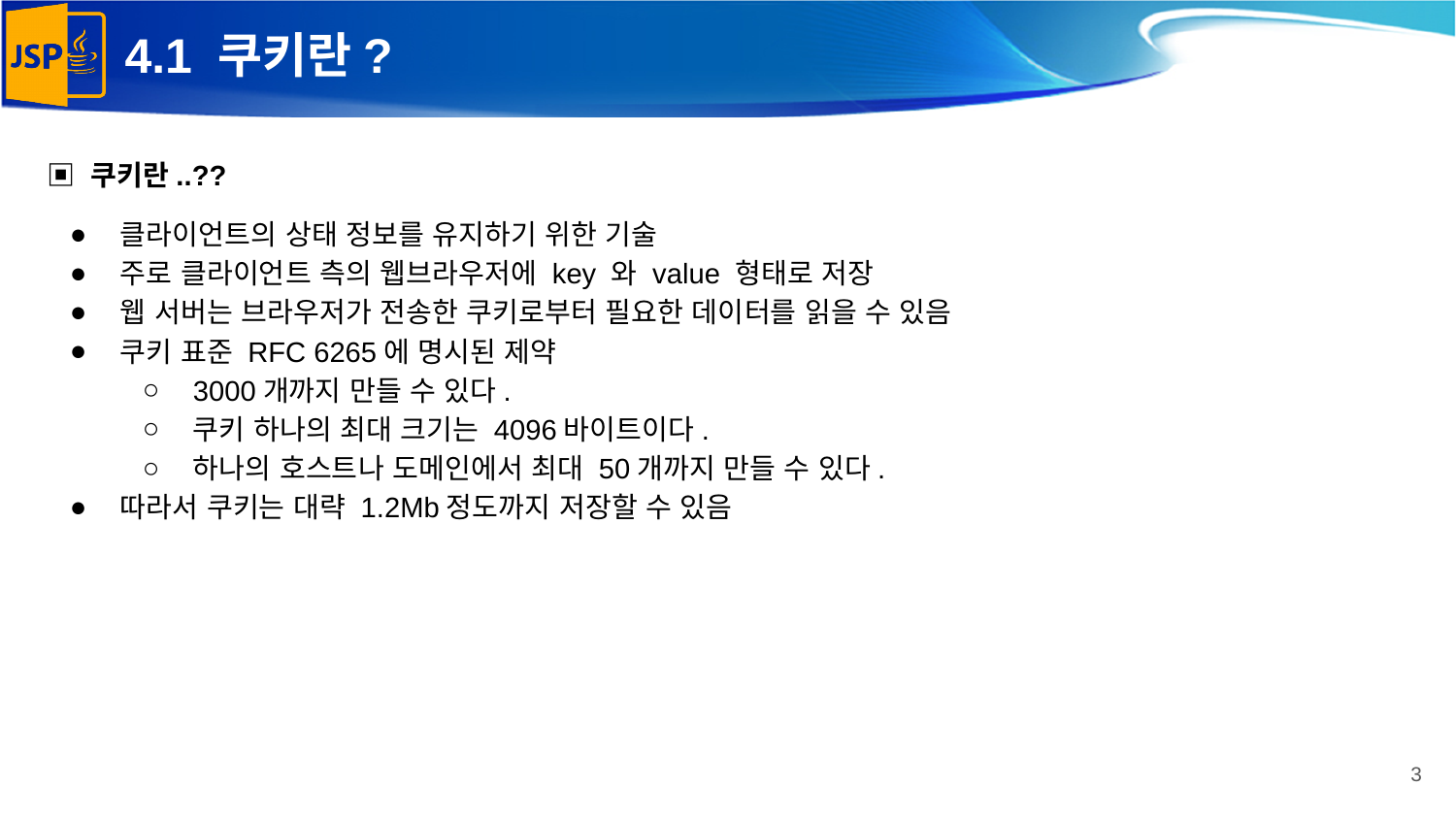

# 4.1 쿠키란?
▣ 쿠키란..??
클라이언트의 상태 정보를 유지하기 위한 기술
주로 클라이언트 측의 웹브라우저에 key 와 value 형태로 저장
웹 서버는 브라우저가 전송한 쿠키로부터 필요한 데이터를 읽을 수 있음
쿠키 표준 RFC 6265에 명시된 제약
3000개까지 만들 수 있다.
쿠키 하나의 최대 크기는 4096바이트이다.
하나의 호스트나 도메인에서 최대 50개까지 만들 수 있다.
따라서 쿠키는 대략 1.2Mb정도까지 저장할 수 있음
3